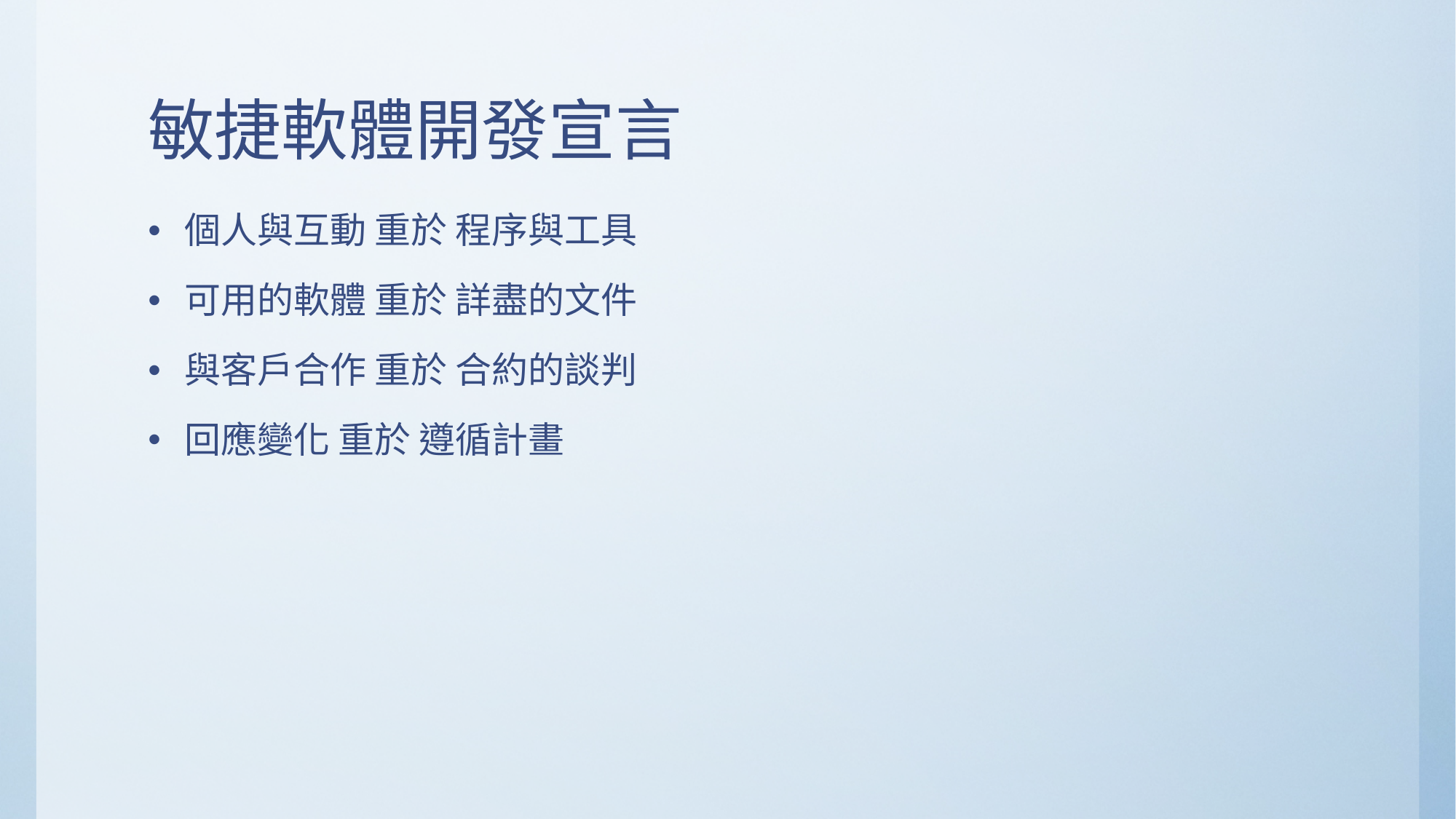

# 敏捷軟體開發宣言
個人與互動 重於 程序與工具
可用的軟體 重於 詳盡的文件
與客戶合作 重於 合約的談判
回應變化 重於 遵循計畫